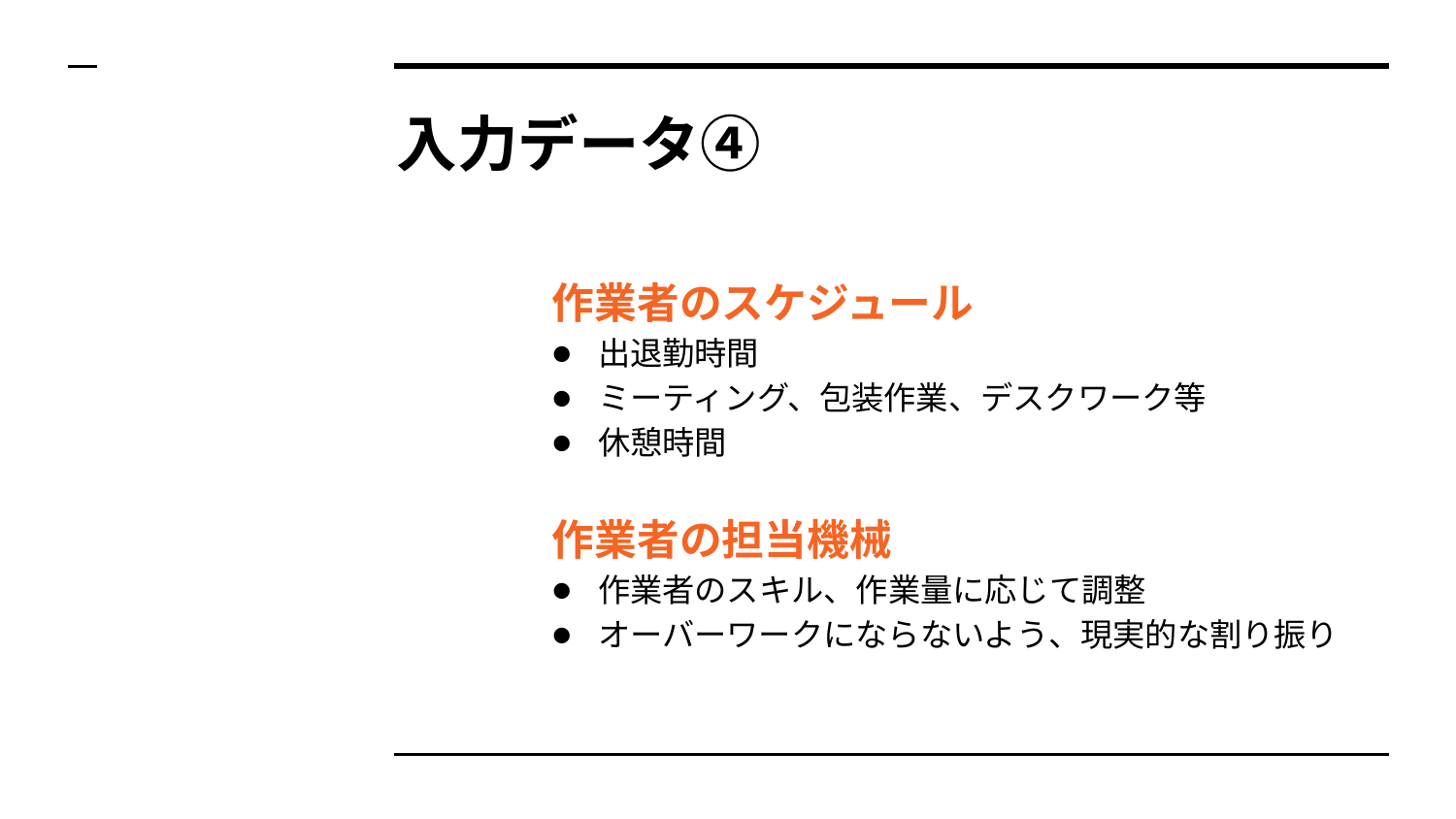

# 入力データ④
作業者のスケジュール
出退勤時間
ミーティング、包装作業、デスクワーク等
休憩時間

作業者の担当機械
作業者のスキル、作業量に応じて調整
オーバーワークにならないよう、現実的な割り振り